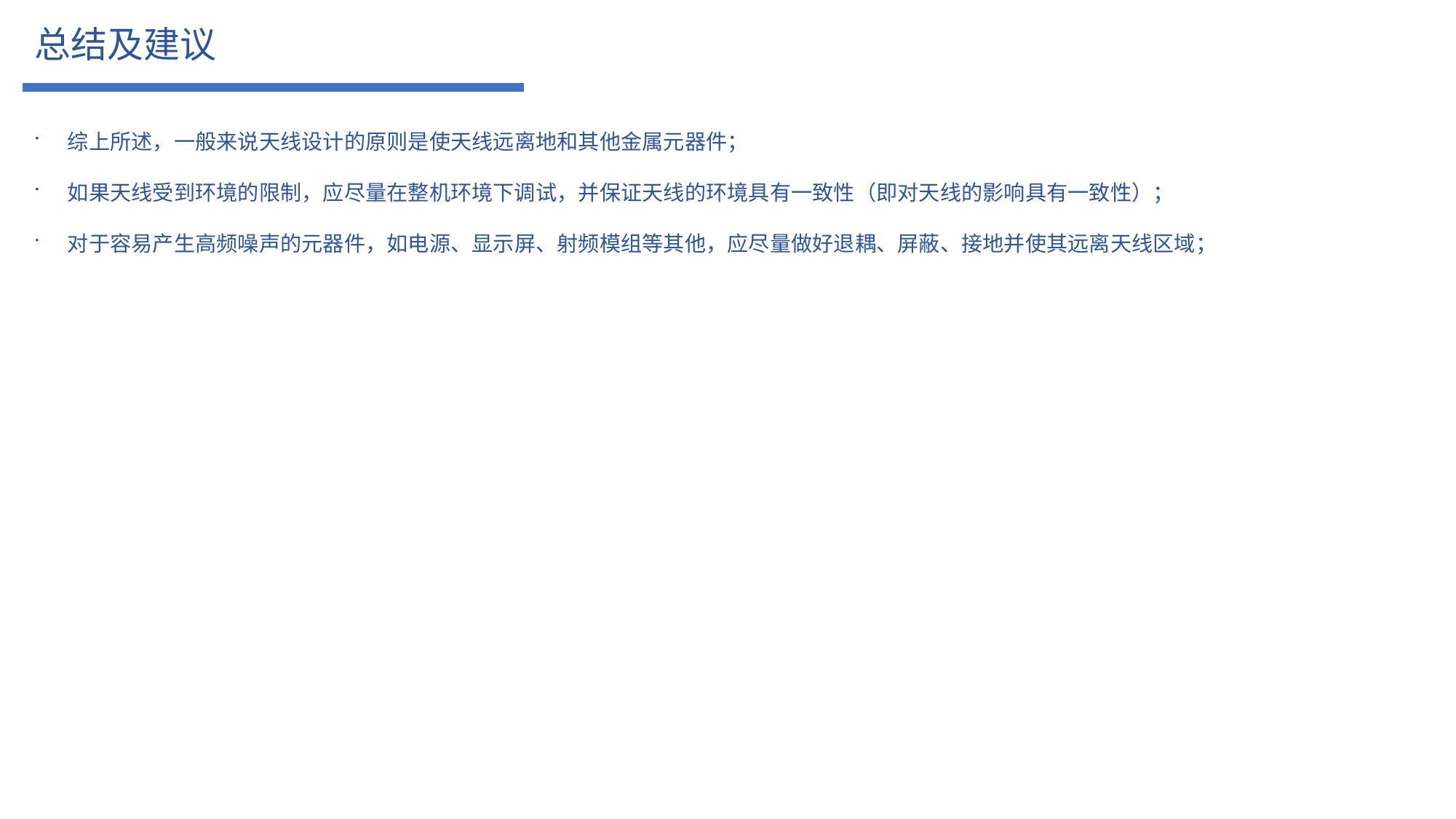

总结及建议
综上所述，一般来说天线设计的原则是使天线远离地和其他金属元器件；

如果天线受到环境的限制，应尽量在整机环境下调试，并保证天线的环境具有一致性（即对天线的影响具有一致性）；

对于容易产生高频噪声的元器件，如电源、显示屏、射频模组等其他，应尽量做好退耦、屏蔽、接地并使其远离天线区域；